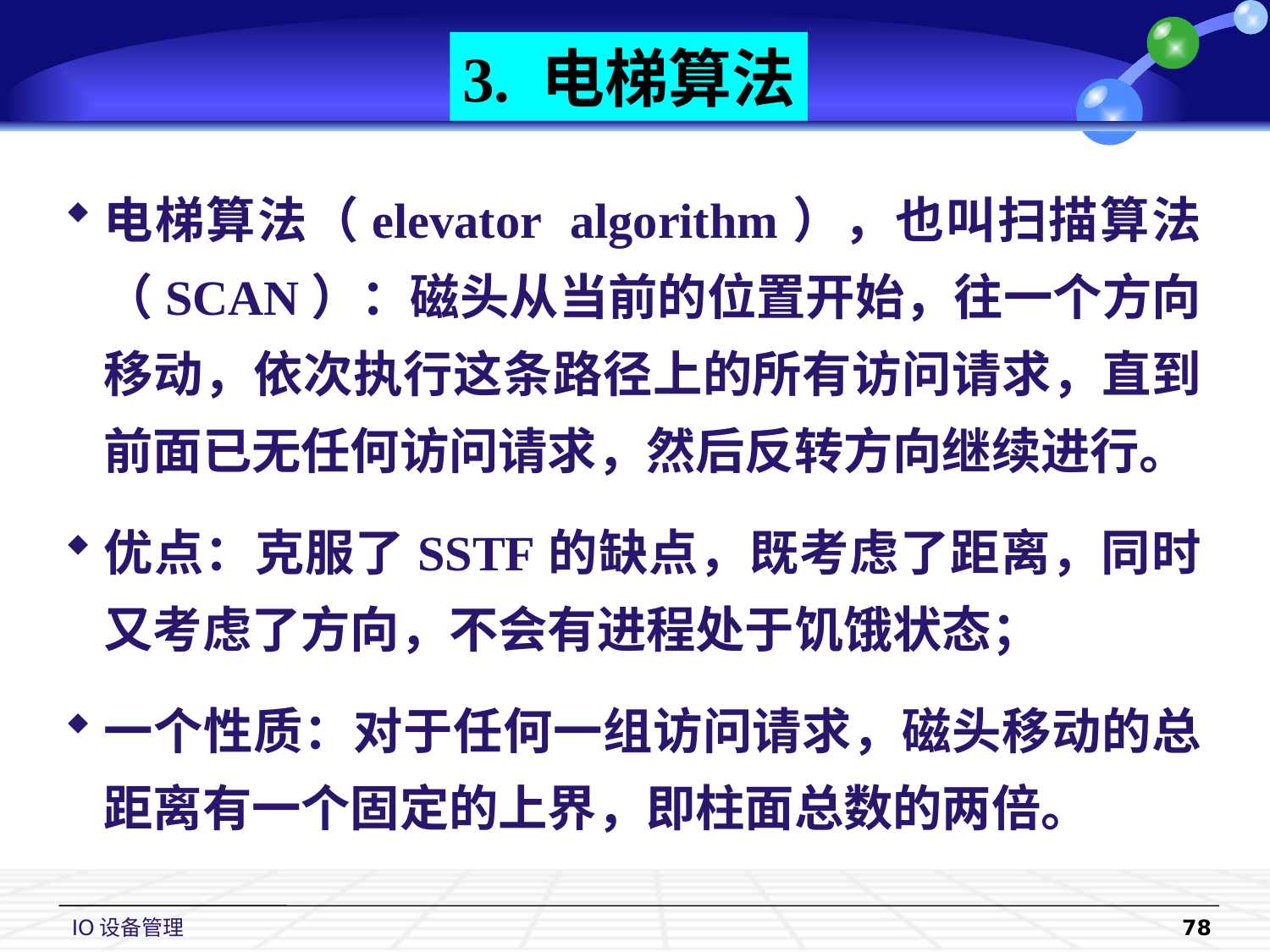

3. 电梯算法
电梯算法（elevator  algorithm），也叫扫描算法（SCAN）：磁头从当前的位置开始，往一个方向移动，依次执行这条路径上的所有访问请求，直到前面已无任何访问请求，然后反转方向继续进行。
优点：克服了SSTF的缺点，既考虑了距离，同时又考虑了方向，不会有进程处于饥饿状态；
一个性质：对于任何一组访问请求，磁头移动的总距离有一个固定的上界，即柱面总数的两倍。
IO设备管理
78